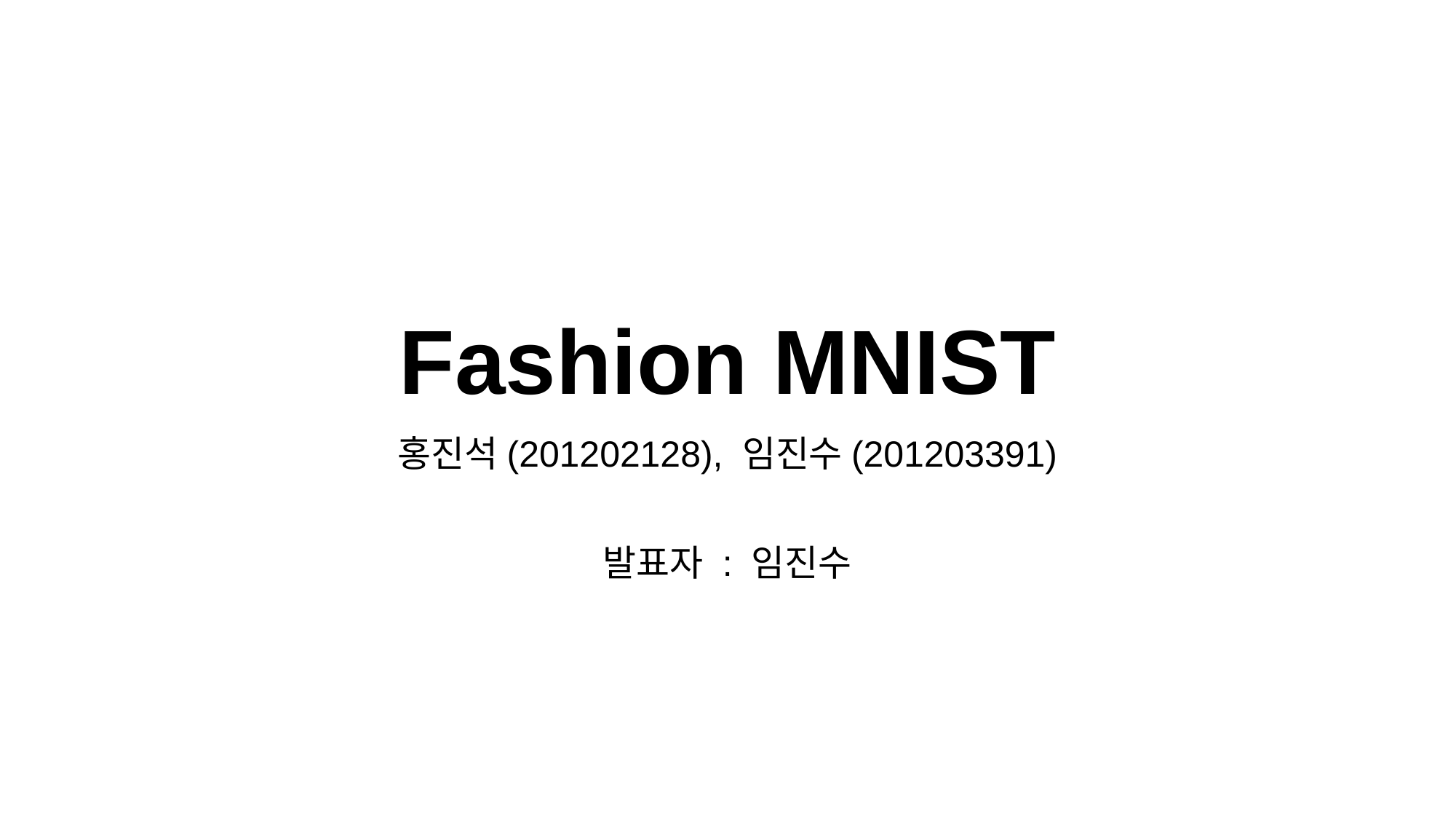

# Fashion MNIST
홍진석(201202128), 임진수(201203391)

발표자 : 임진수